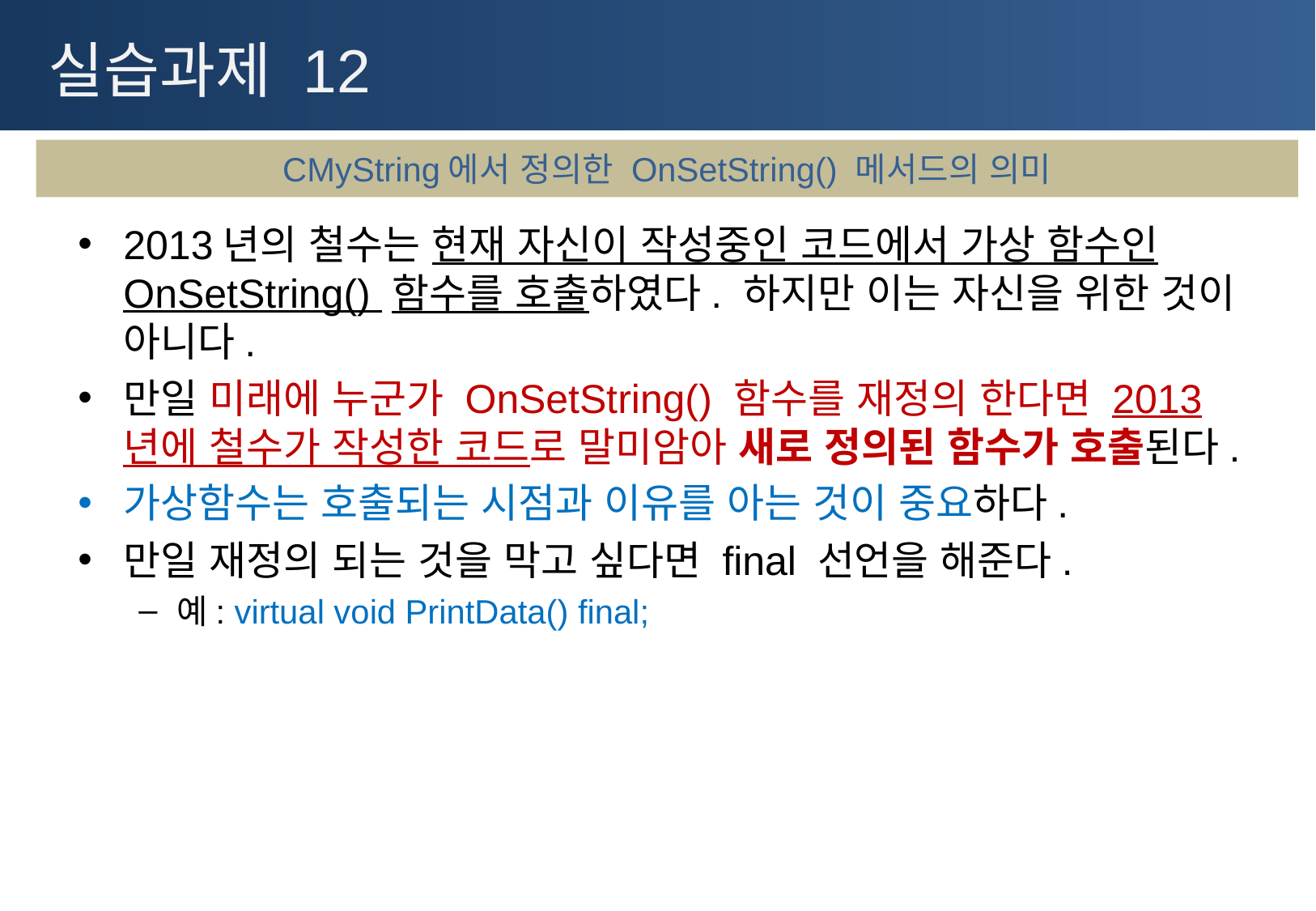

# 실습과제 12
CMyString에서 정의한 OnSetString() 메서드의 의미
2013년의 철수는 현재 자신이 작성중인 코드에서 가상 함수인 OnSetString() 함수를 호출하였다. 하지만 이는 자신을 위한 것이 아니다.
만일 미래에 누군가 OnSetString() 함수를 재정의 한다면 2013년에 철수가 작성한 코드로 말미암아 새로 정의된 함수가 호출된다.
가상함수는 호출되는 시점과 이유를 아는 것이 중요하다.
만일 재정의 되는 것을 막고 싶다면 final 선언을 해준다.
예: virtual void PrintData() final;